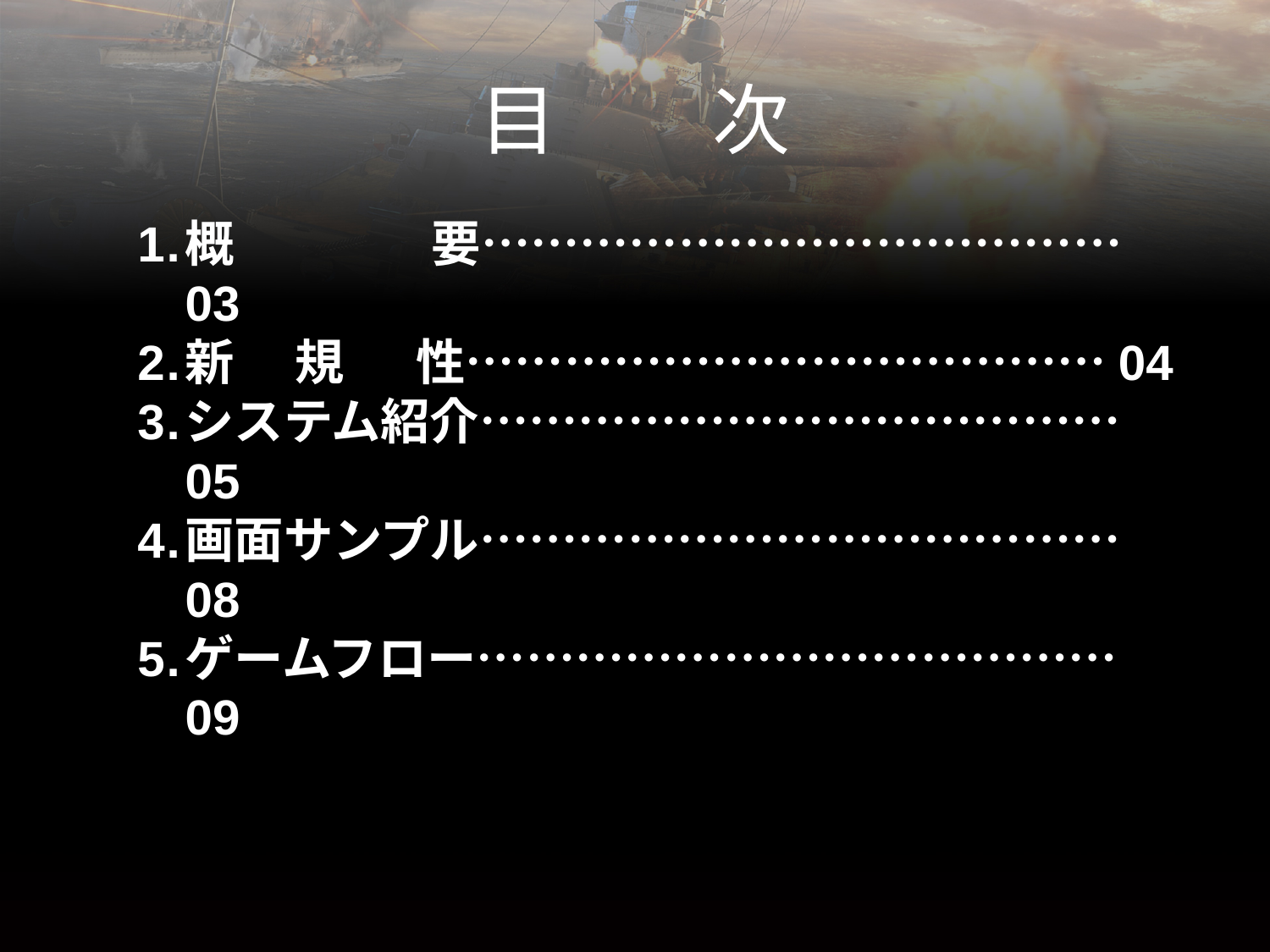

# 目　　次
概　　　　要…………………………………03
新 　規  　性…………………………………04
システム紹介…………………………………05
画面サンプル…………………………………08
ゲームフロー…………………………………09